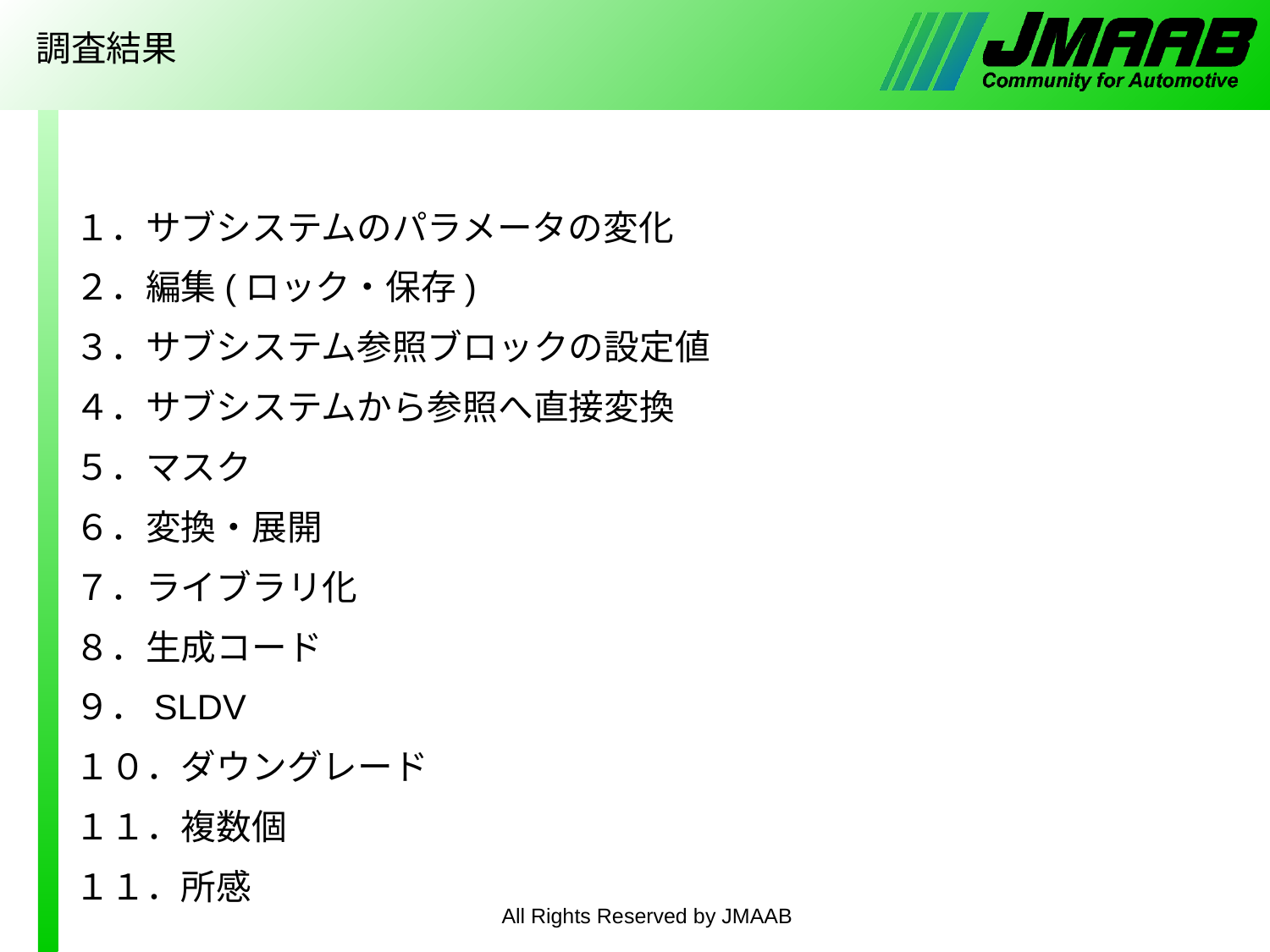

# 調査結果
１．サブシステムのパラメータの変化
２．編集(ロック・保存)
３．サブシステム参照ブロックの設定値
４．サブシステムから参照へ直接変換
５．マスク
６．変換・展開
７．ライブラリ化
８．生成コード
９．SLDV
１０．ダウングレード
１１．複数個
１１．所感